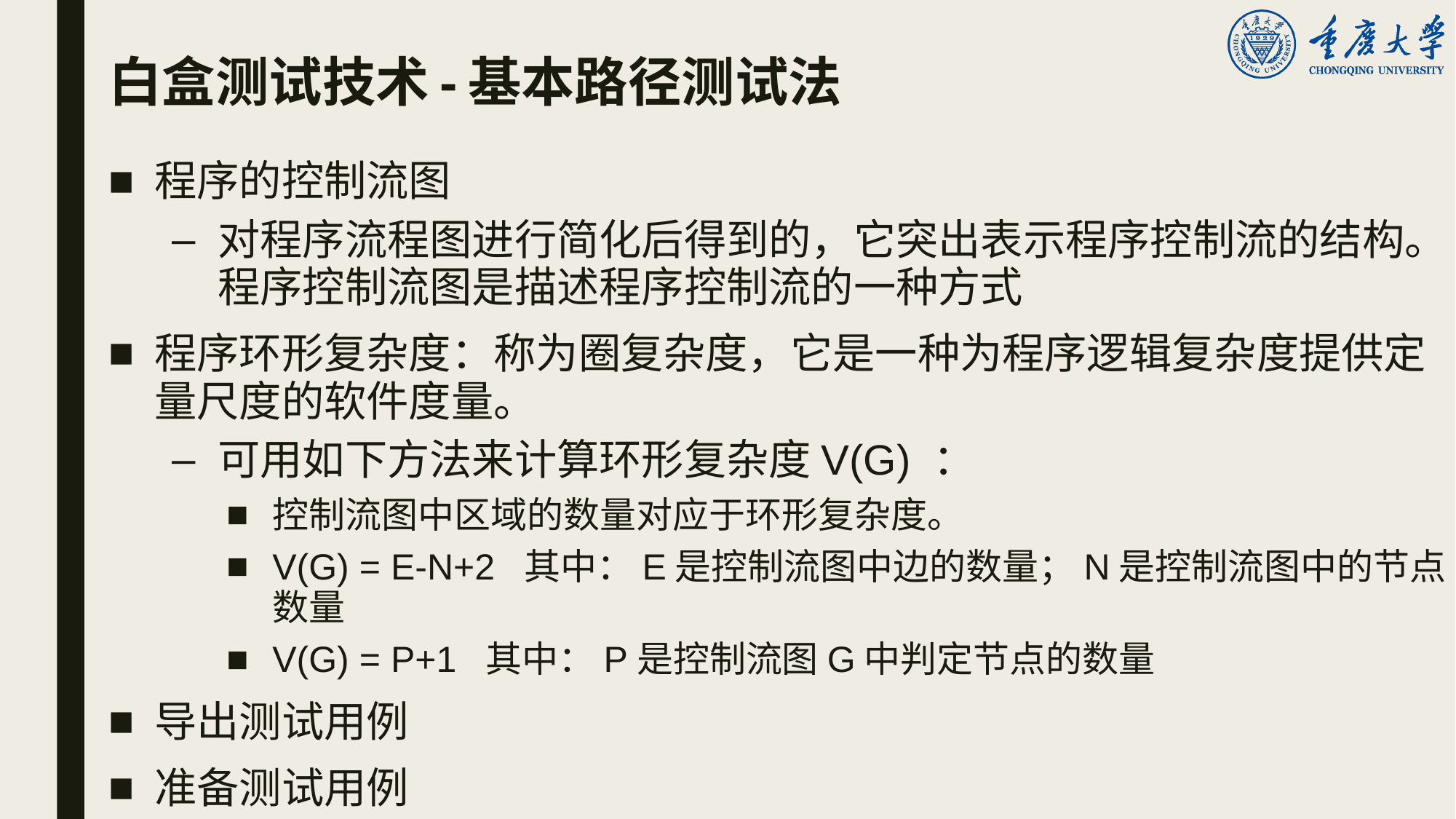

# 白盒测试技术-基本路径测试法
程序的控制流图
对程序流程图进行简化后得到的，它突出表示程序控制流的结构。程序控制流图是描述程序控制流的一种方式
程序环形复杂度：称为圈复杂度，它是一种为程序逻辑复杂度提供定量尺度的软件度量。
可用如下方法来计算环形复杂度V(G) ：
控制流图中区域的数量对应于环形复杂度。
V(G) = E-N+2  其中：E是控制流图中边的数量；N是控制流图中的节点数量
V(G) = P+1  其中：P是控制流图G中判定节点的数量
导出测试用例
准备测试用例